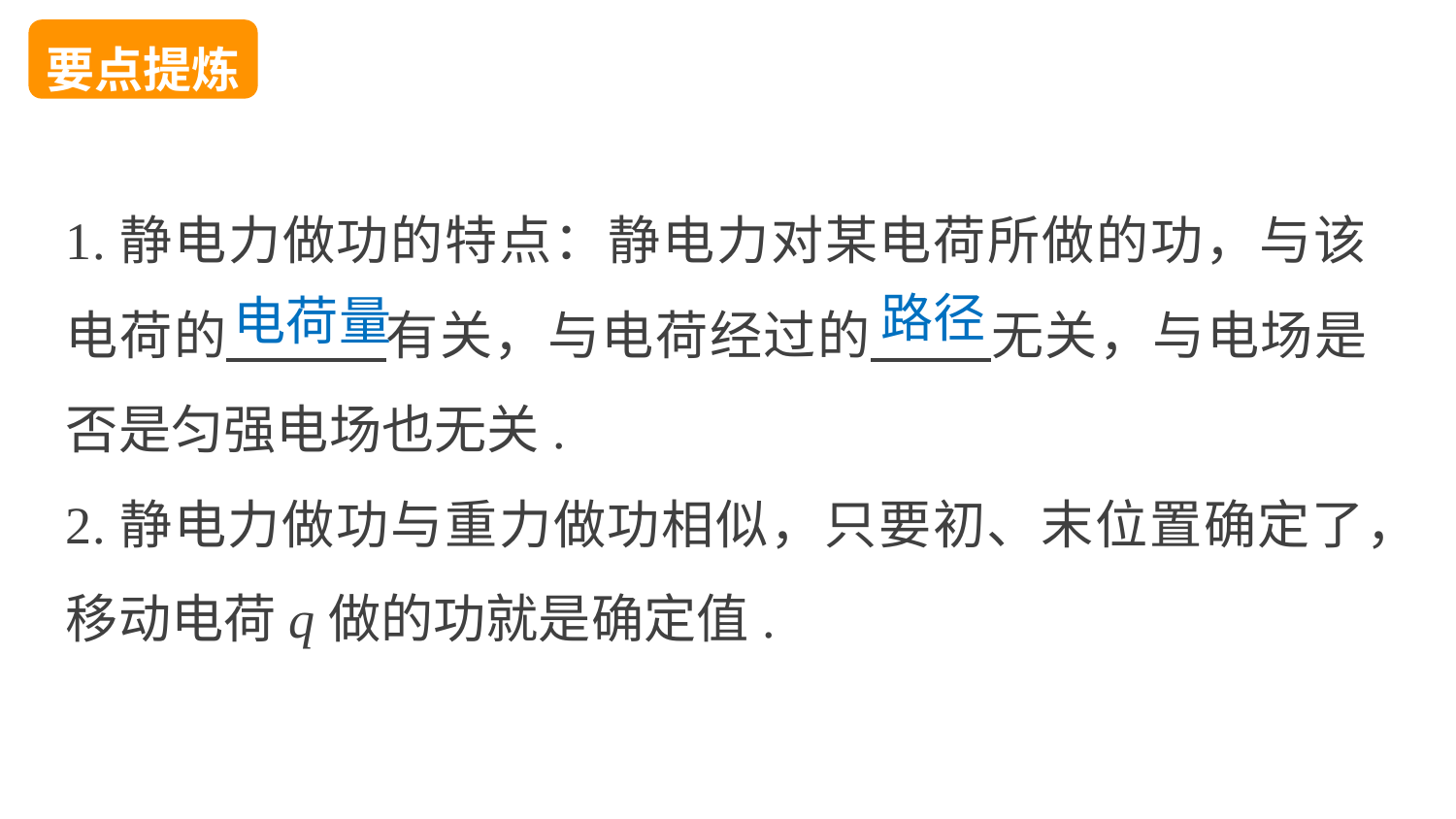

要点提炼
1.静电力做功的特点：静电力对某电荷所做的功，与该电荷的            有关，与电荷经过的         无关，与电场是否是匀强电场也无关.
2.静电力做功与重力做功相似，只要初、末位置确定了，移动电荷q做的功就是确定值.
路径
电荷量